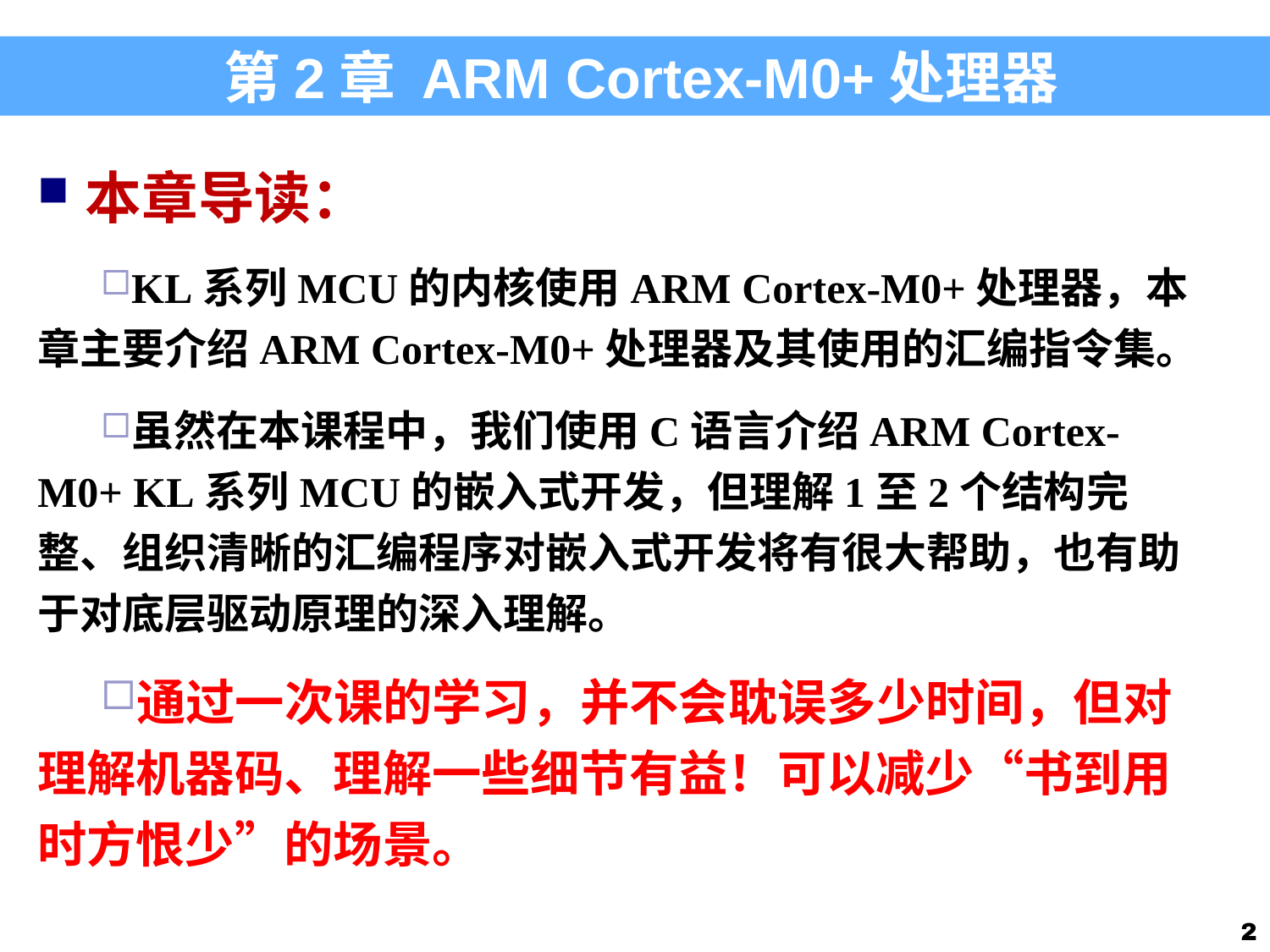

第2章 ARM Cortex-M0+处理器
本章导读：
KL系列MCU的内核使用ARM Cortex-M0+处理器，本章主要介绍ARM Cortex-M0+处理器及其使用的汇编指令集。
虽然在本课程中，我们使用C语言介绍ARM Cortex-M0+ KL系列MCU的嵌入式开发，但理解1至2个结构完整、组织清晰的汇编程序对嵌入式开发将有很大帮助，也有助于对底层驱动原理的深入理解。
通过一次课的学习，并不会耽误多少时间，但对理解机器码、理解一些细节有益！可以减少“书到用时方恨少”的场景。

2